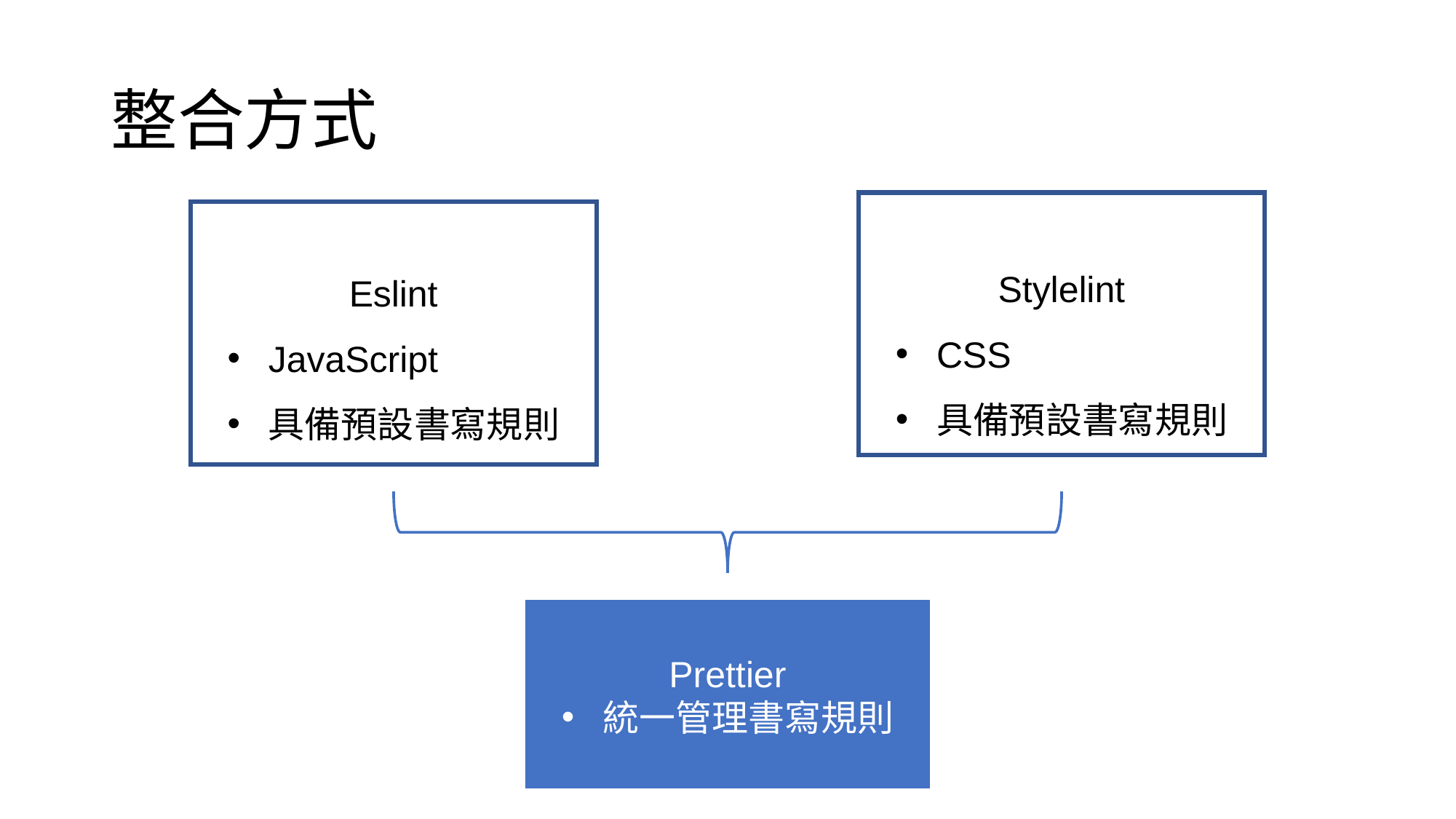

# 整合方式

Stylelint
CSS
具備預設書寫規則

Eslint
JavaScript
具備預設書寫規則

Prettier
統一管理書寫規則